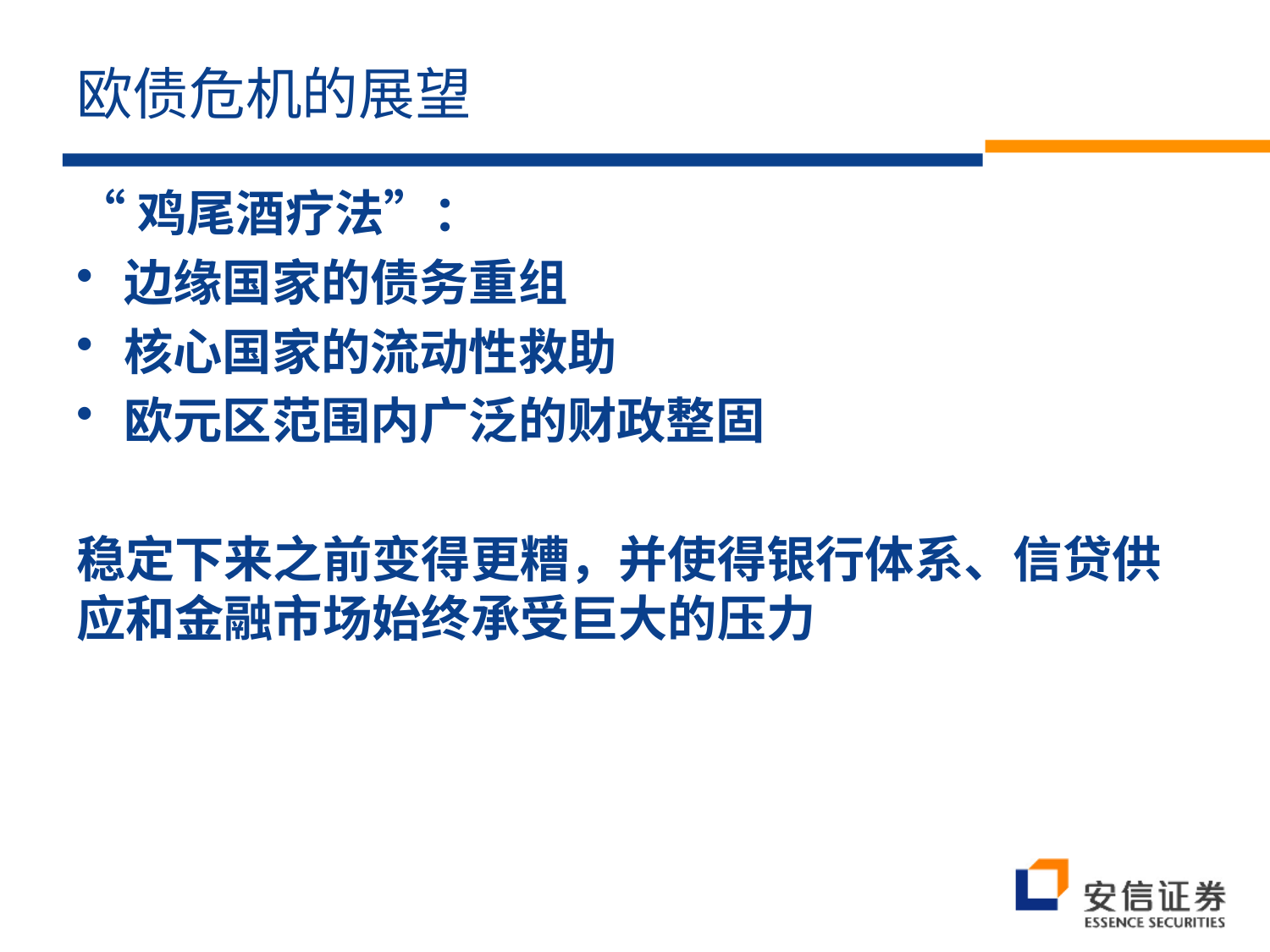

# 欧债危机的展望
“鸡尾酒疗法”：
边缘国家的债务重组
核心国家的流动性救助
欧元区范围内广泛的财政整固

稳定下来之前变得更糟，并使得银行体系、信贷供应和金融市场始终承受巨大的压力